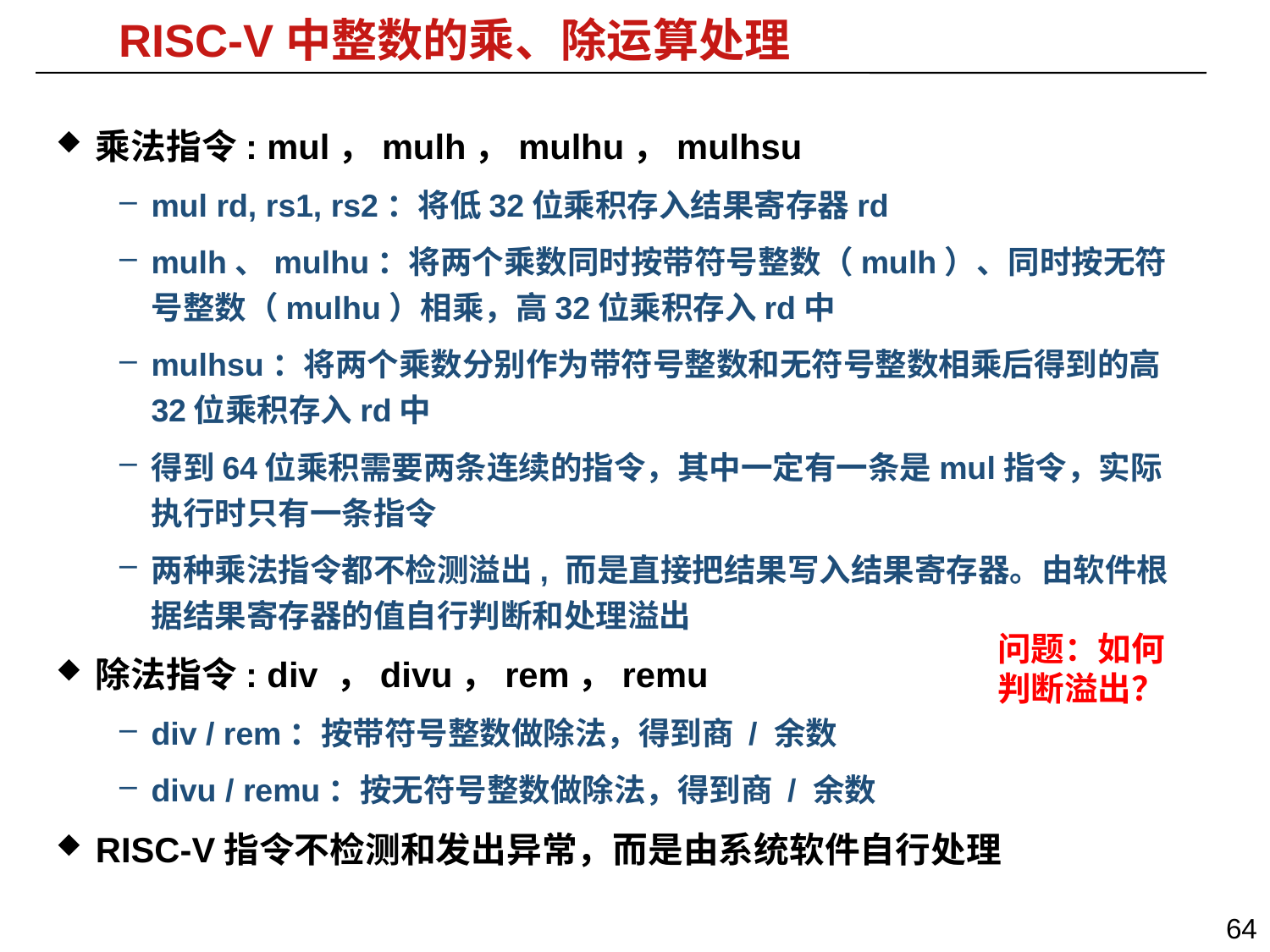

# RISC-V中整数的乘、除运算处理
乘法指令: mul，mulh，mulhu，mulhsu
mul rd, rs1, rs2：将低32位乘积存入结果寄存器rd
mulh、mulhu：将两个乘数同时按带符号整数（mulh）、同时按无符号整数（mulhu）相乘，高32位乘积存入rd中
mulhsu：将两个乘数分别作为带符号整数和无符号整数相乘后得到的高32位乘积存入rd中
得到64位乘积需要两条连续的指令，其中一定有一条是mul指令，实际执行时只有一条指令
两种乘法指令都不检测溢出, 而是直接把结果写入结果寄存器。由软件根据结果寄存器的值自行判断和处理溢出
除法指令: div ，divu，rem，remu
div / rem：按带符号整数做除法，得到商 / 余数
divu / remu：按无符号整数做除法，得到商 / 余数
RISC-V指令不检测和发出异常，而是由系统软件自行处理
问题：如何判断溢出？